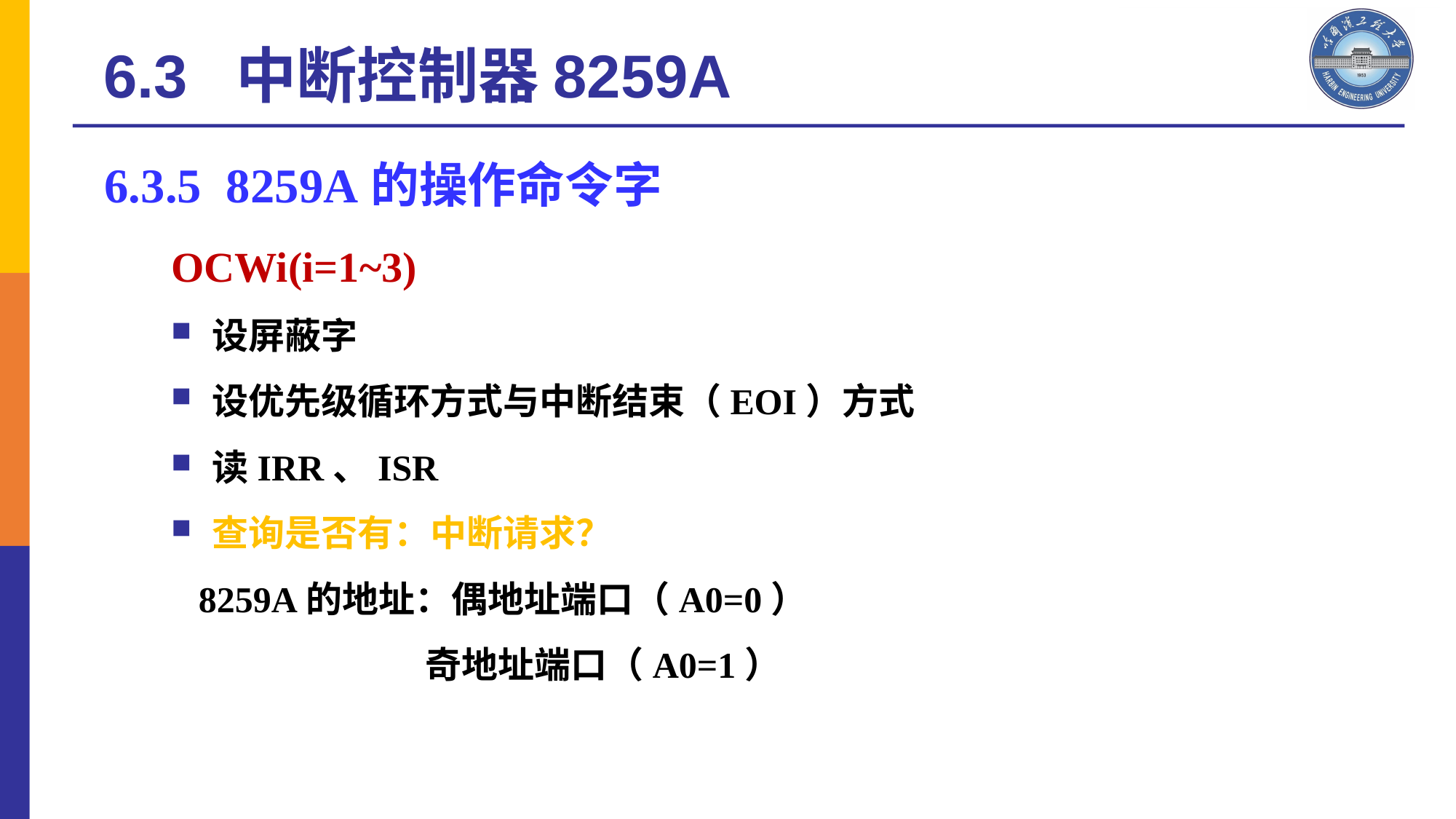

6.3  中断控制器8259A
6.3.5  8259A的操作命令字
OCWi(i=1~3)
设屏蔽字
设优先级循环方式与中断结束（EOI）方式
读IRR、ISR
查询是否有：中断请求？
   8259A的地址：偶地址端口（A0=0）
                              奇地址端口（A0=1）